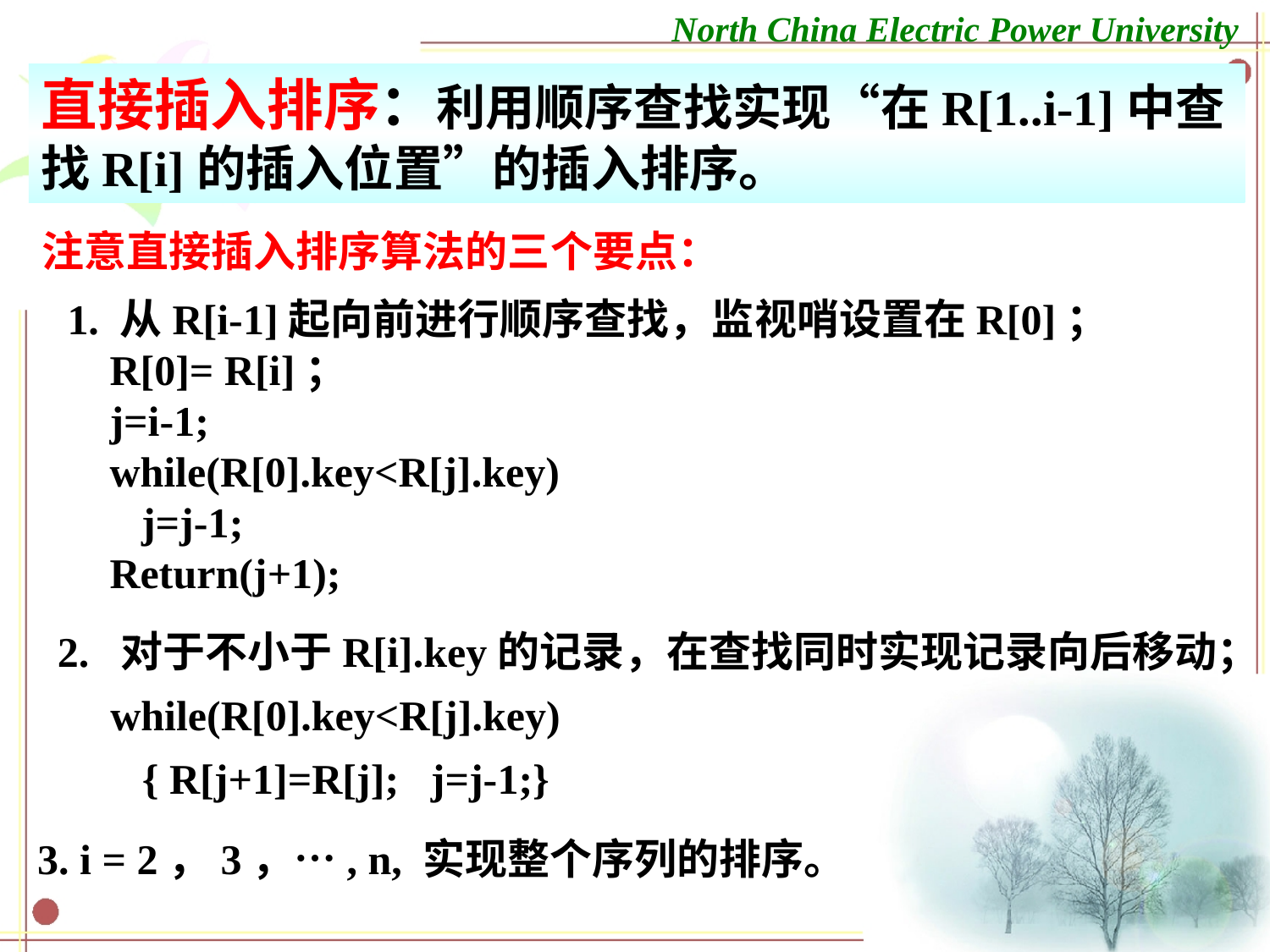

直接插入排序：利用顺序查找实现“在R[1..i-1]中查找R[i]的插入位置”的插入排序。
注意直接插入排序算法的三个要点：
1. 从R[i-1]起向前进行顺序查找，监视哨设置在R[0]；
    R[0]= R[i]；
    j=i-1;
    while(R[0].key<R[j].key)
       j=j-1;
    Return(j+1);
2.  对于不小于R[i].key的记录，在查找同时实现记录向后移动；
     while(R[0].key<R[j].key)
        { R[j+1]=R[j];   j=j-1;}
3. i = 2，3，…, n, 实现整个序列的排序。